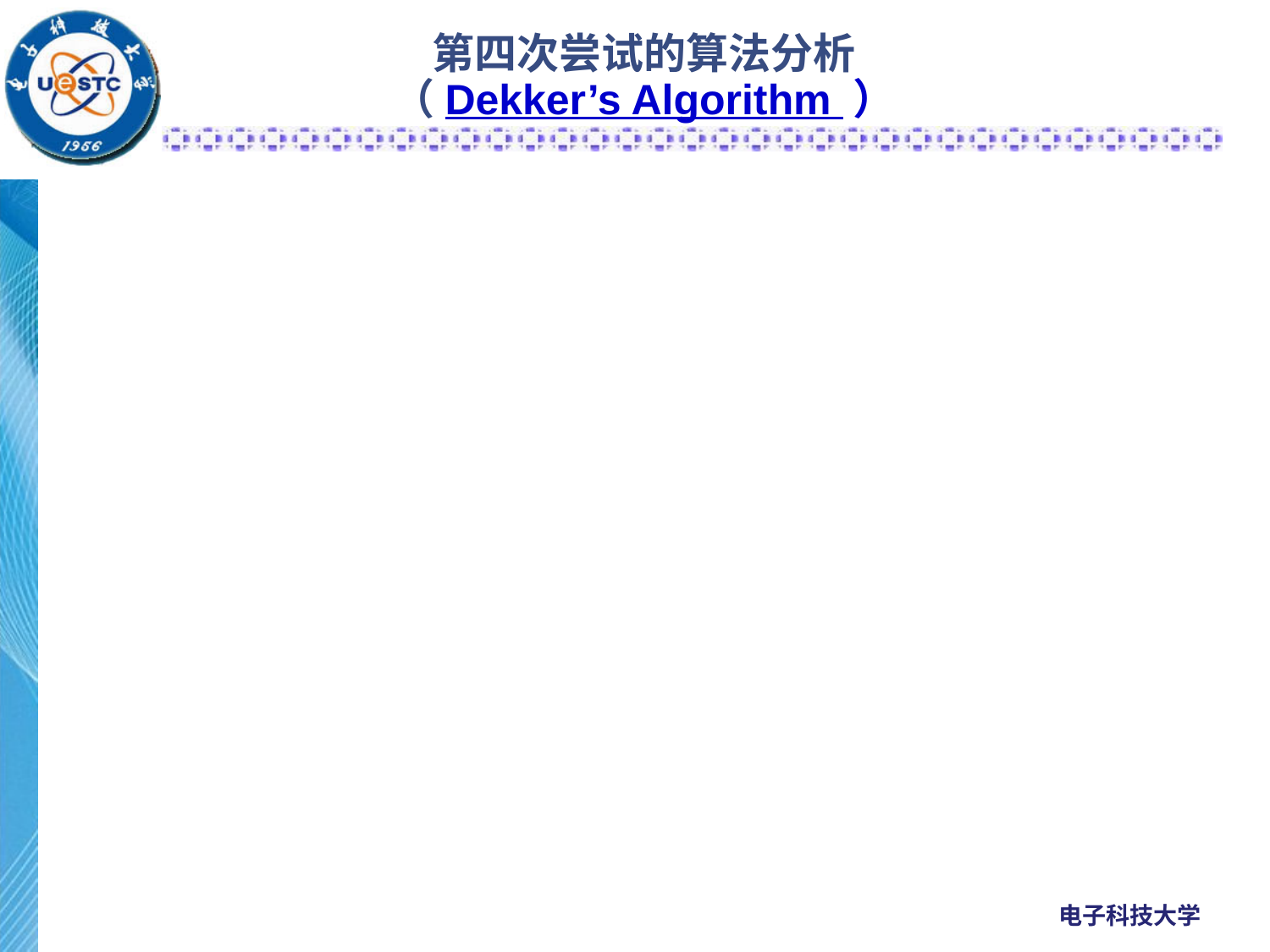

# 第四次尝试的算法分析 （Dekker’s Algorithm ）
重置序列可以无限延伸，任何一个进程都不能进入自己的临界区。(这种现象称为:互斥礼让)
缺陷：
P0、P1的“谦让”可能使它们都不能进入临界区。
这种现象不是死锁，因为这种僵局不会是永久行为，某一时刻可能会自动解除。
但是，这种现象也是不希望出现的。